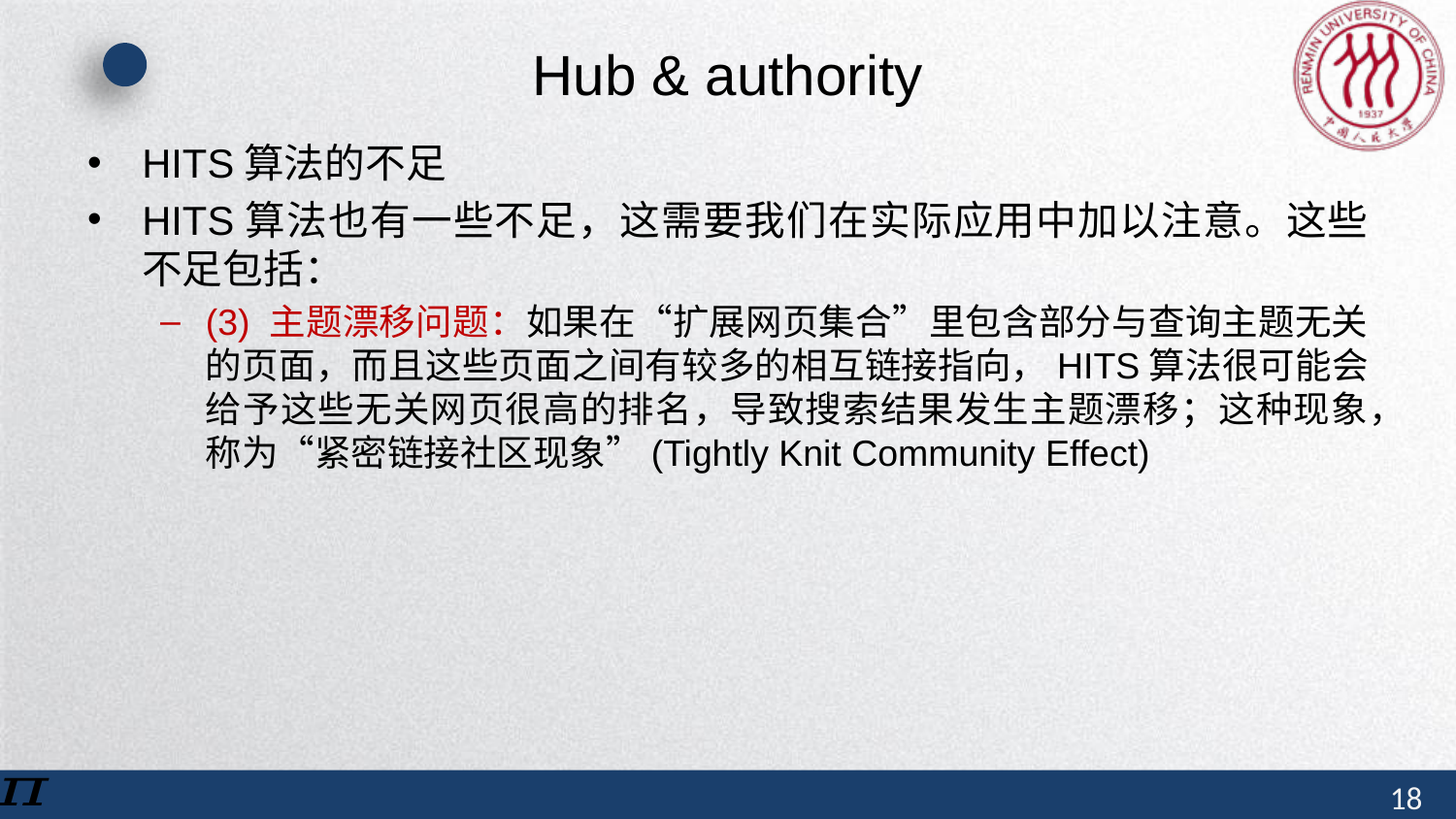

# Hub & authority
HITS算法的不足
HITS算法也有一些不足，这需要我们在实际应用中加以注意。这些不足包括：
(3) 主题漂移问题：如果在“扩展网页集合”里包含部分与查询主题无关的页面，而且这些页面之间有较多的相互链接指向，HITS算法很可能会给予这些无关网页很高的排名，导致搜索结果发生主题漂移；这种现象，称为“紧密链接社区现象”(Tightly Knit Community Effect)